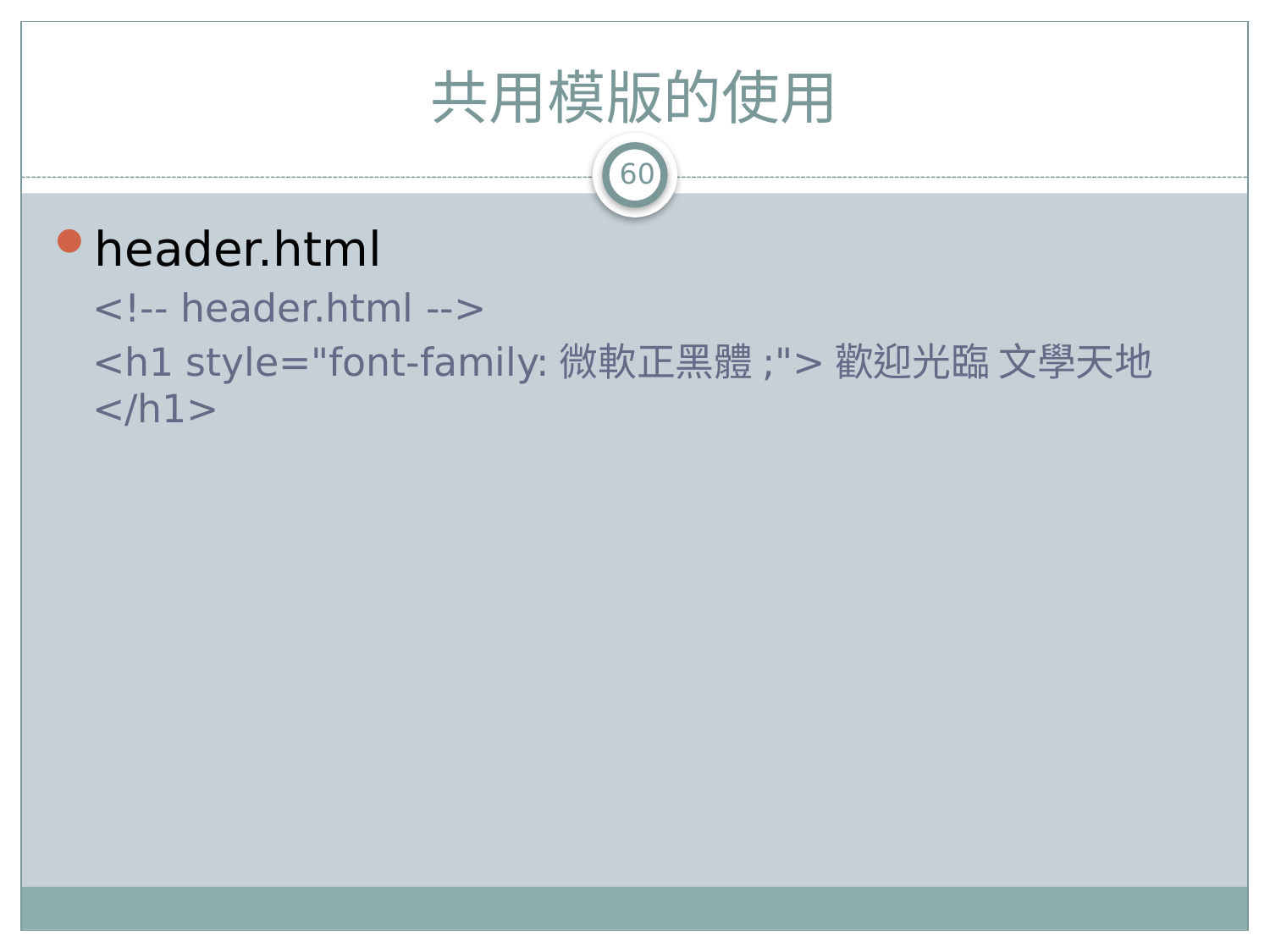

# 共用模版的使用
60
header.html
<!-- header.html -->
<h1 style="font-family:微軟正黑體;">歡迎光臨 文學天地</h1>